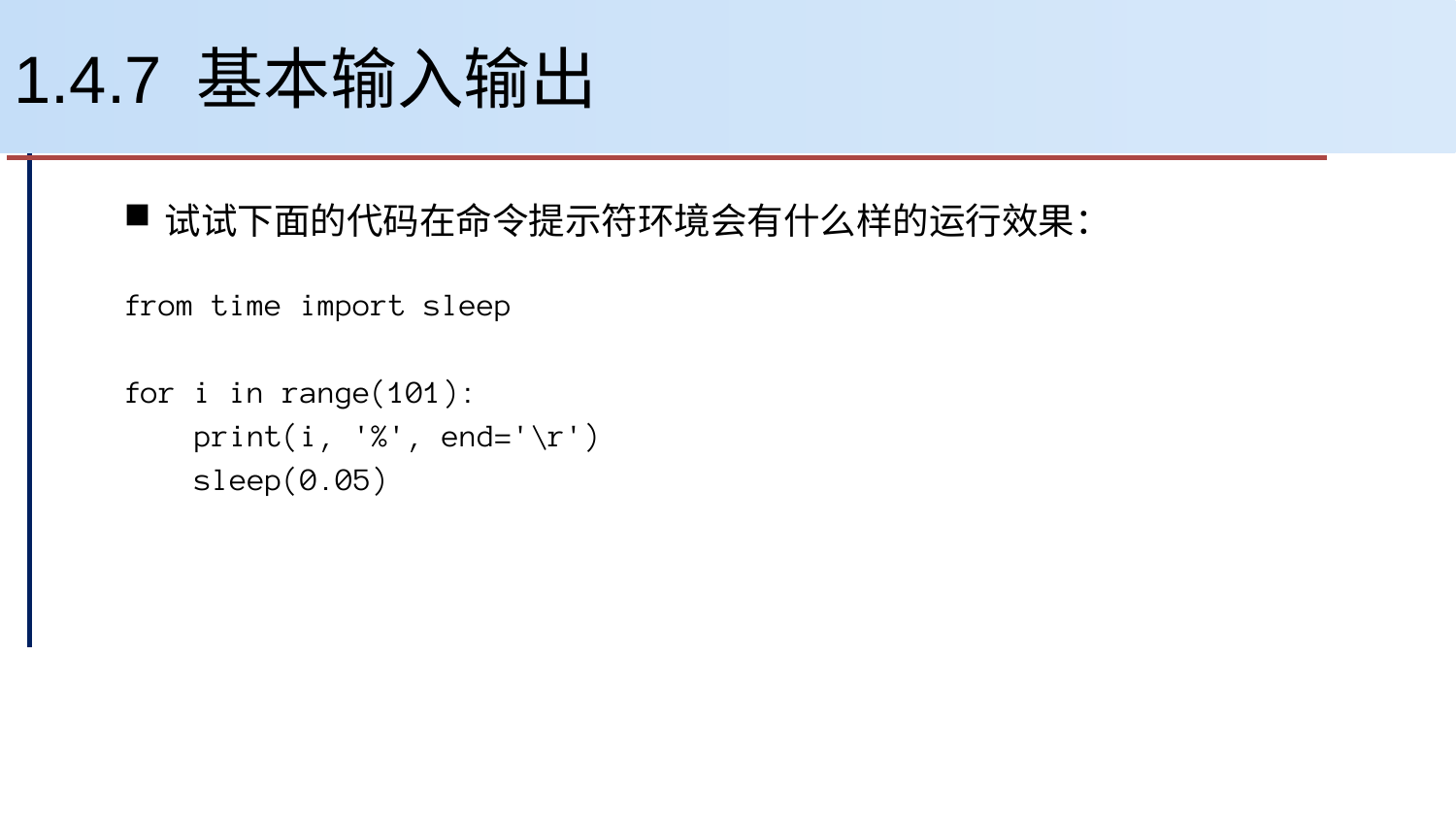

# 1.4.7 基本输入输出
试试下面的代码在命令提示符环境会有什么样的运行效果：

from time import sleep

for i in range(101):
    print(i, '%', end='\r')
    sleep(0.05)